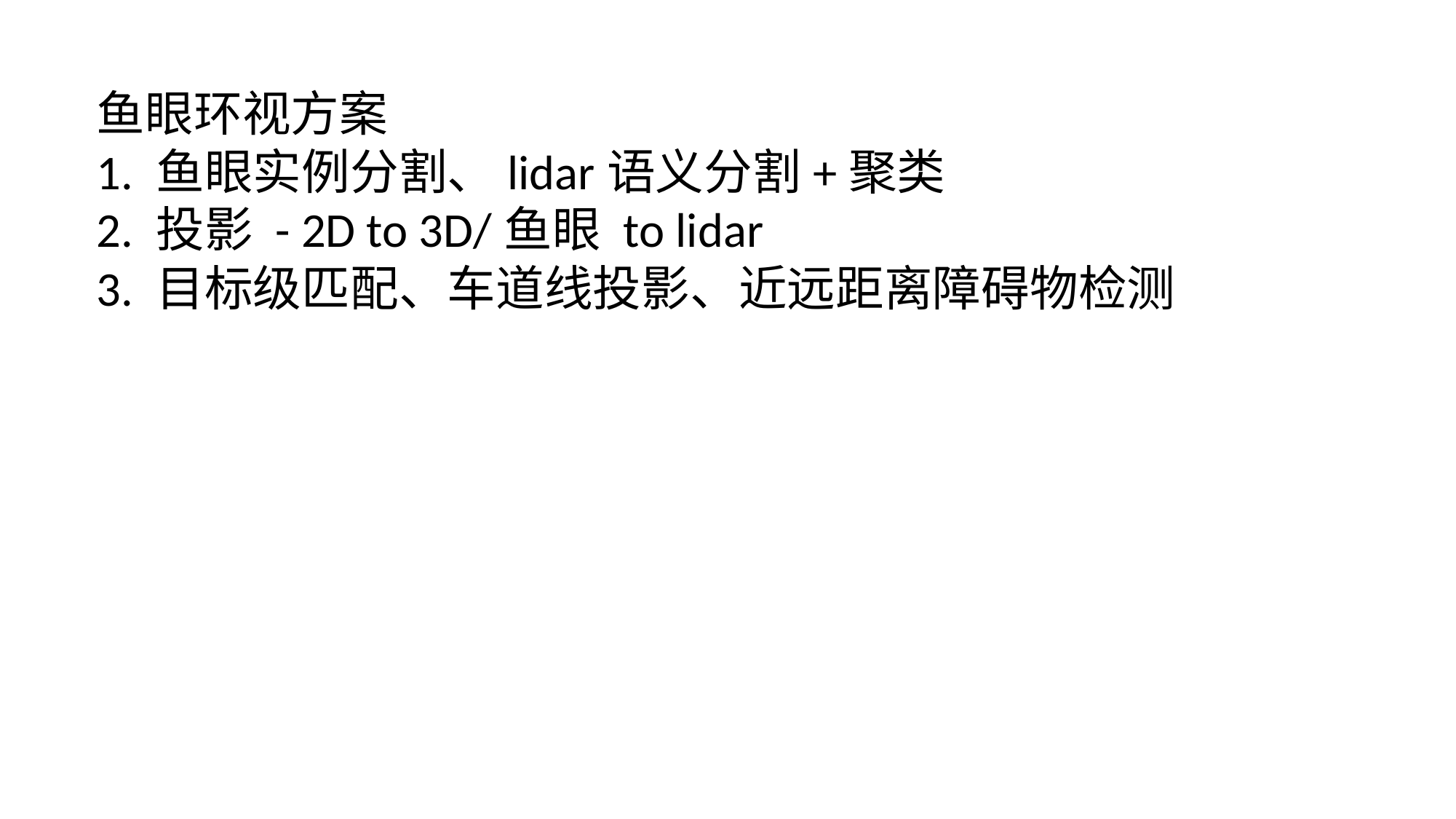

鱼眼环视方案
1. 鱼眼实例分割、lidar语义分割+聚类
2. 投影 - 2D to 3D/鱼眼 to lidar
3. 目标级匹配、车道线投影、近远距离障碍物检测